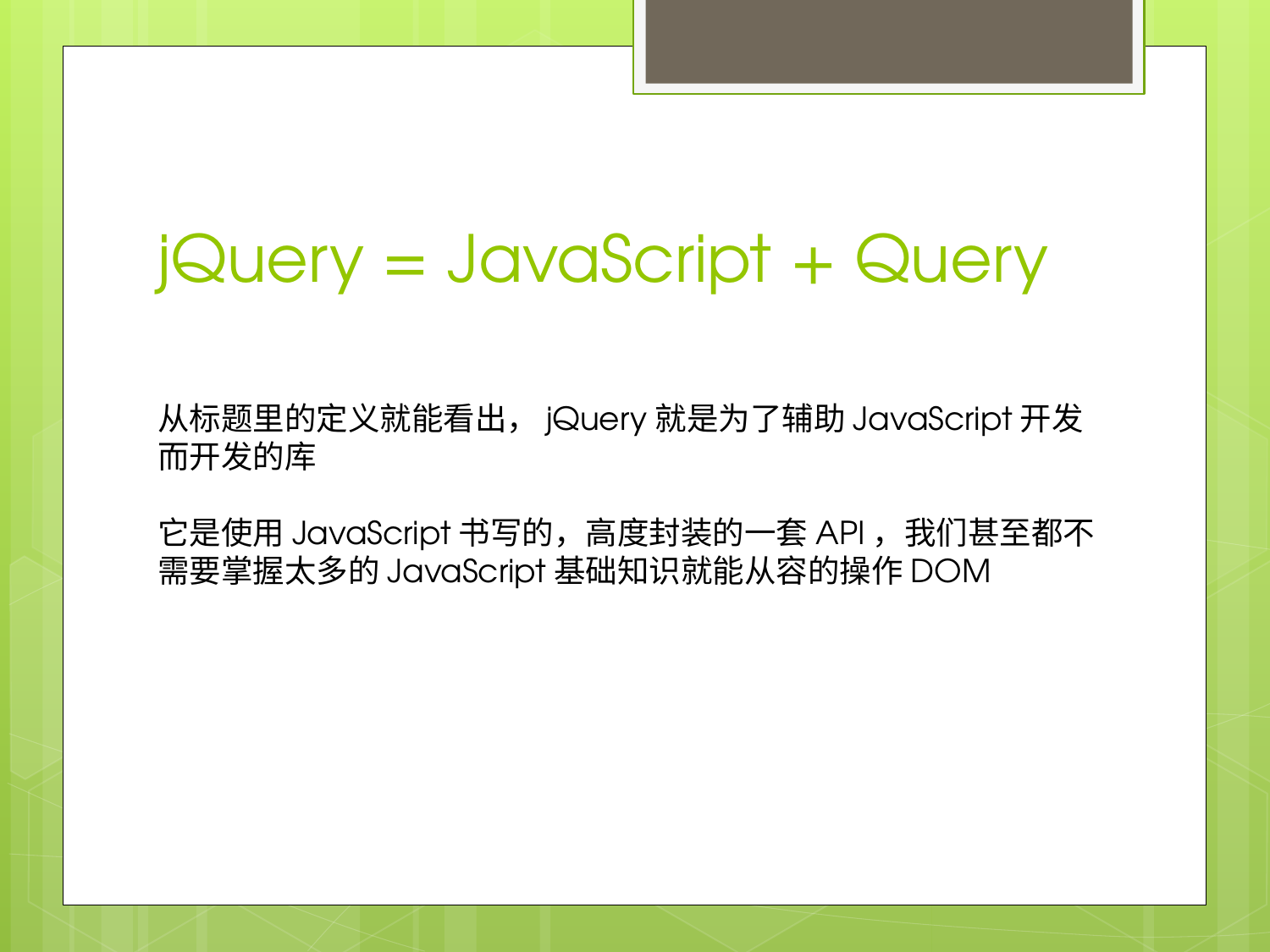

# jQuery = JavaScript + Query
从标题里的定义就能看出，jQuery就是为了辅助JavaScript开发而开发的库

它是使用JavaScript书写的，高度封装的一套API，我们甚至都不需要掌握太多的JavaScript基础知识就能从容的操作DOM